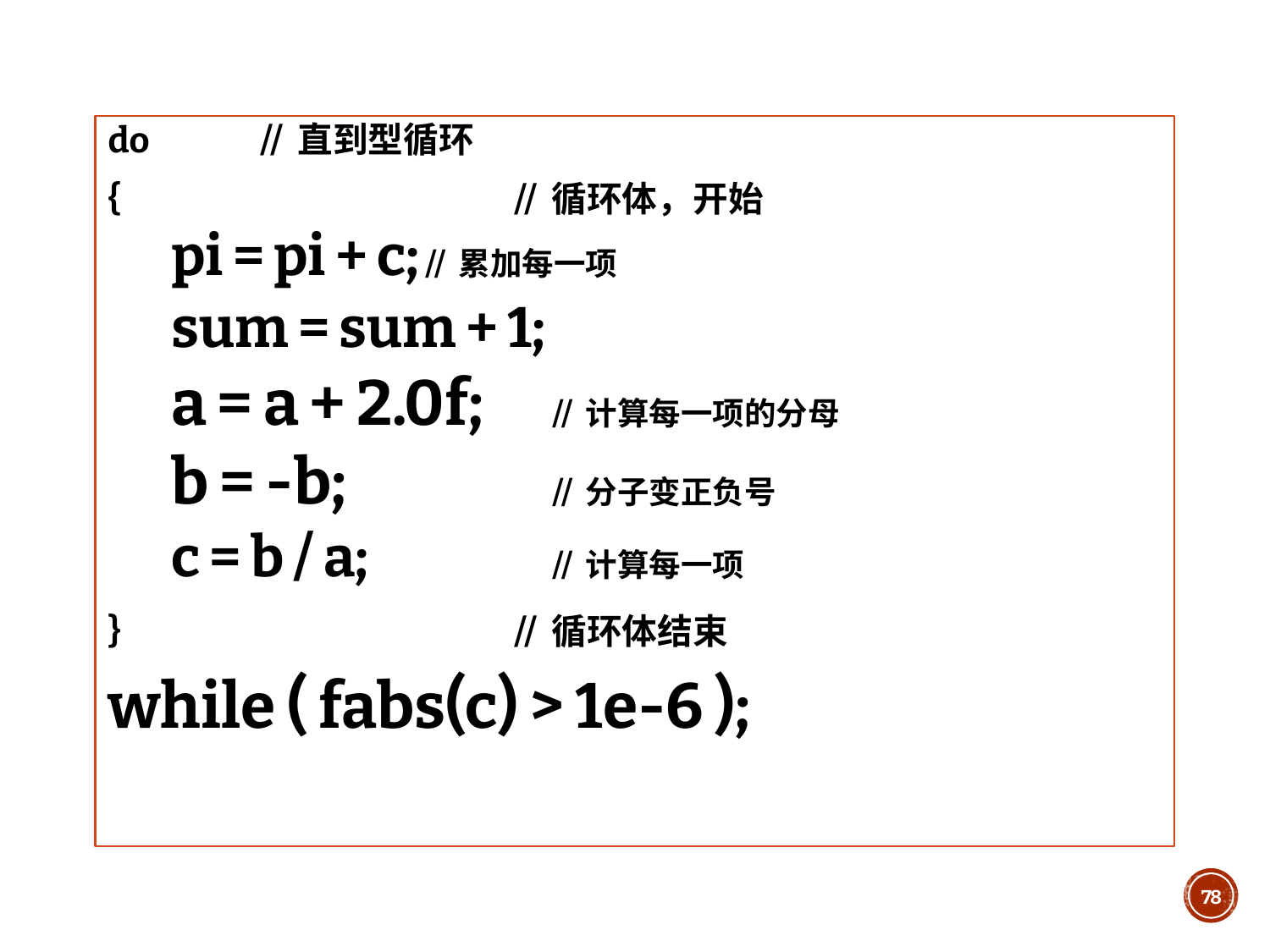

do 	// 直到型循环
{				// 循环体，开始
	pi = pi + c;	// 累加每一项
	sum = sum + 1;
	a = a + 2.0f;	// 计算每一项的分母
	b = -b;		// 分子变正负号
	c = b / a;		// 计算每一项
}				// 循环体结束
while ( fabs(c) > 1e-6 );
78